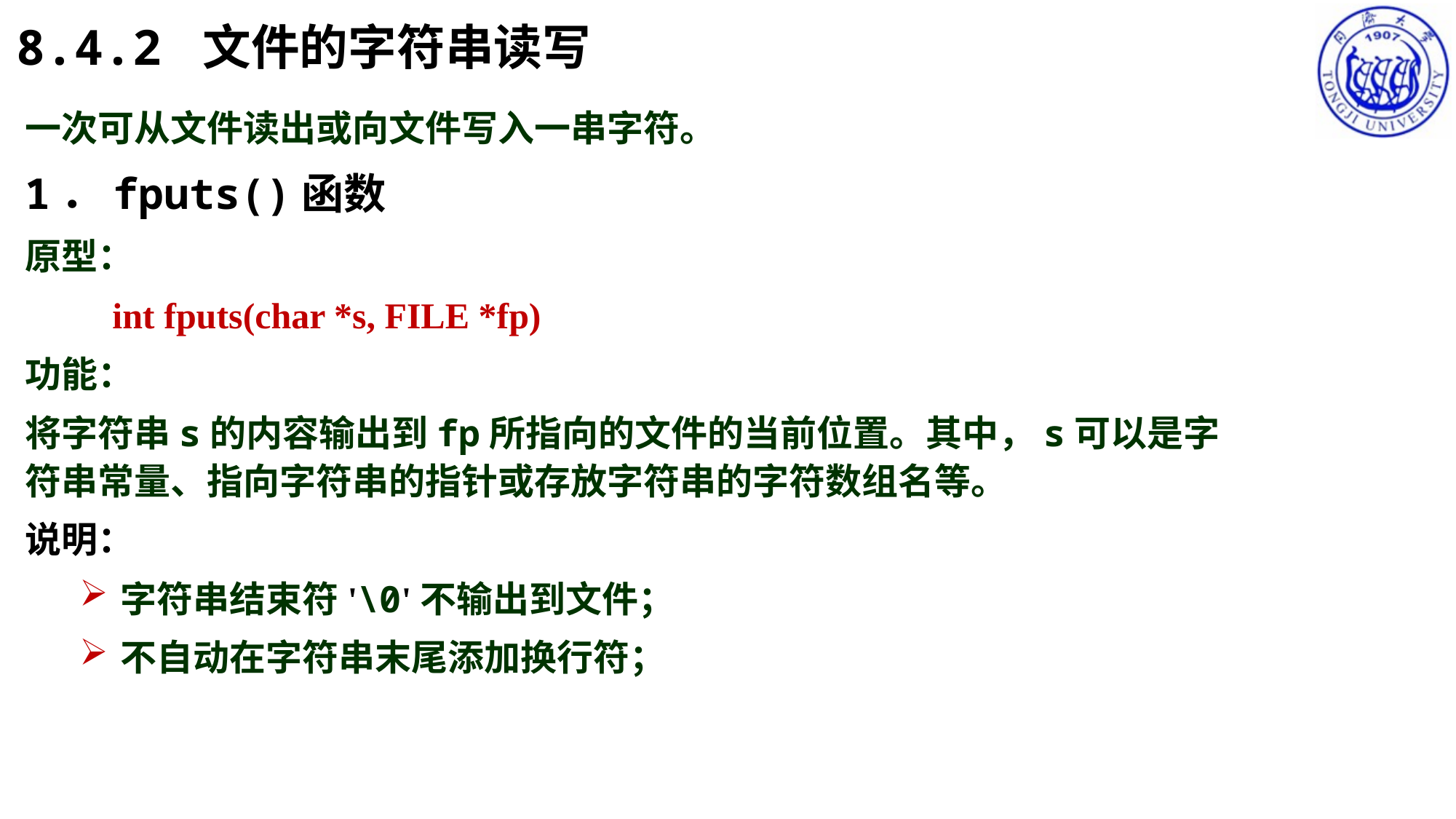

8.4.2 文件的字符串读写

一次可从文件读出或向文件写入一串字符。
1．fputs()函数
原型：
    int fputs(char *s, FILE *fp)
功能：
将字符串s的内容输出到fp所指向的文件的当前位置。其中，s可以是字符串常量、指向字符串的指针或存放字符串的字符数组名等。
说明：
字符串结束符'\0'不输出到文件；
不自动在字符串末尾添加换行符；